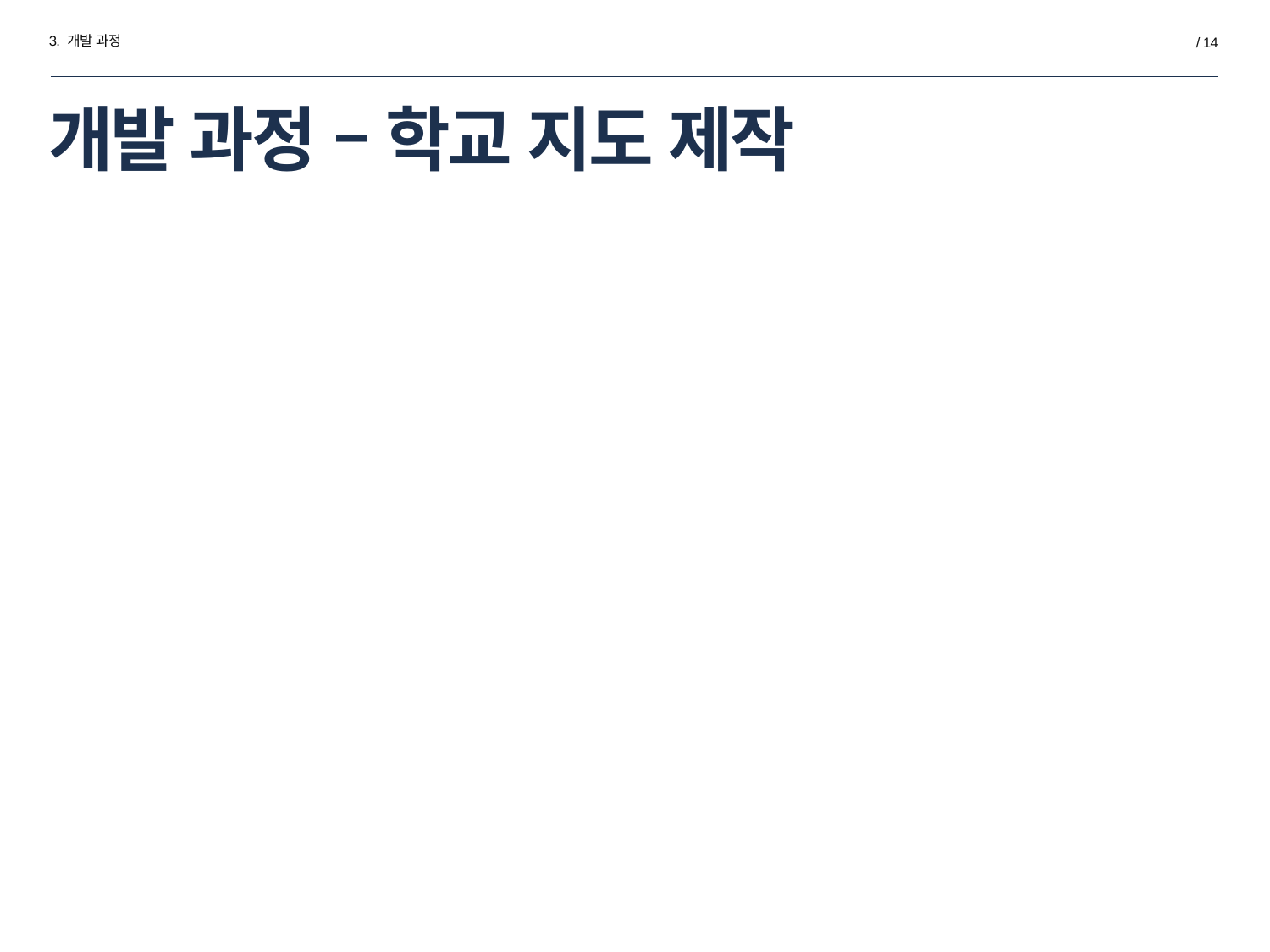

3. 개발 과정
/ 14
# 개발 과정 – 학교 지도 제작